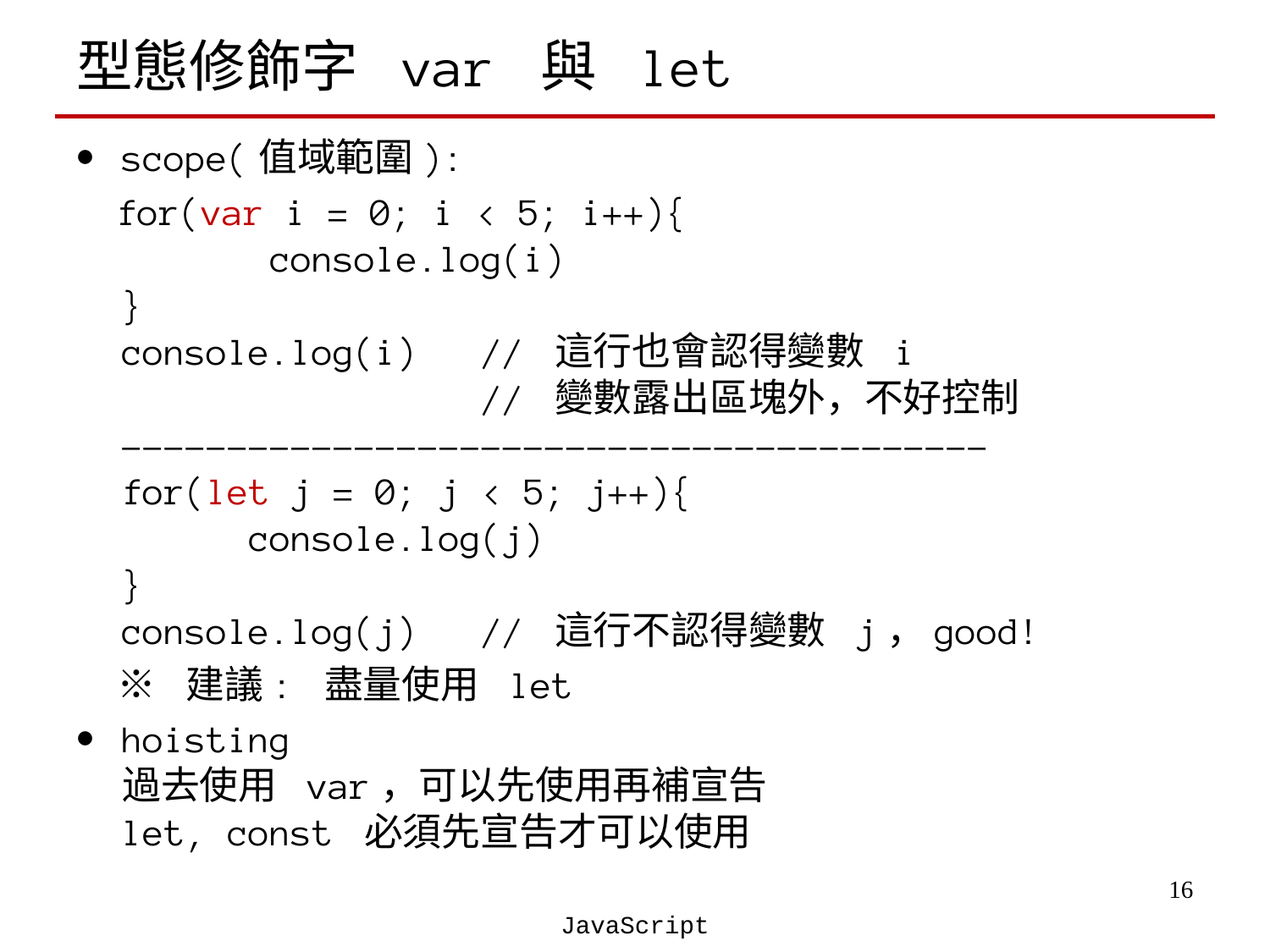

# 型態修飾字 var 與 let
scope(值域範圍):
  for(var i = 0; i < 5; i++){
	 console.log(i)
}
console.log(i)   // 這行也會認得變數 i
                 // 變數露出區塊外，不好控制
-----------------------------------------
for(let j = 0; j < 5; j++){
	console.log(j)
}
console.log(j)   // 這行不認得變數 j，good!
  ※ 建議: 盡量使用 let
hoisting
過去使用 var，可以先使用再補宣告
let, const 必須先宣告才可以使用

16
JavaScript